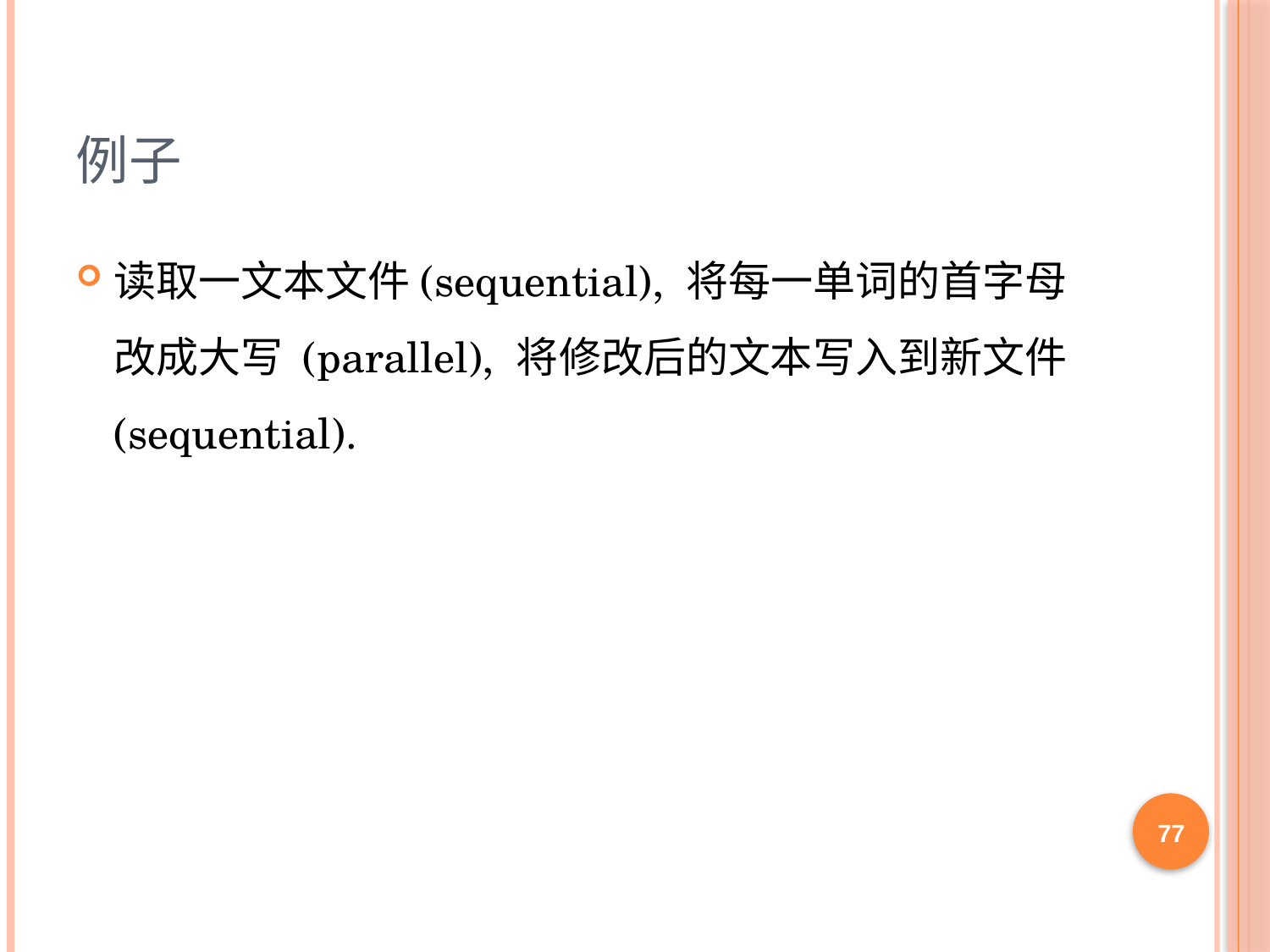

# 例子
读取一文本文件(sequential), 将每一单词的首字母改成大写 (parallel), 将修改后的文本写入到新文件 (sequential).

77